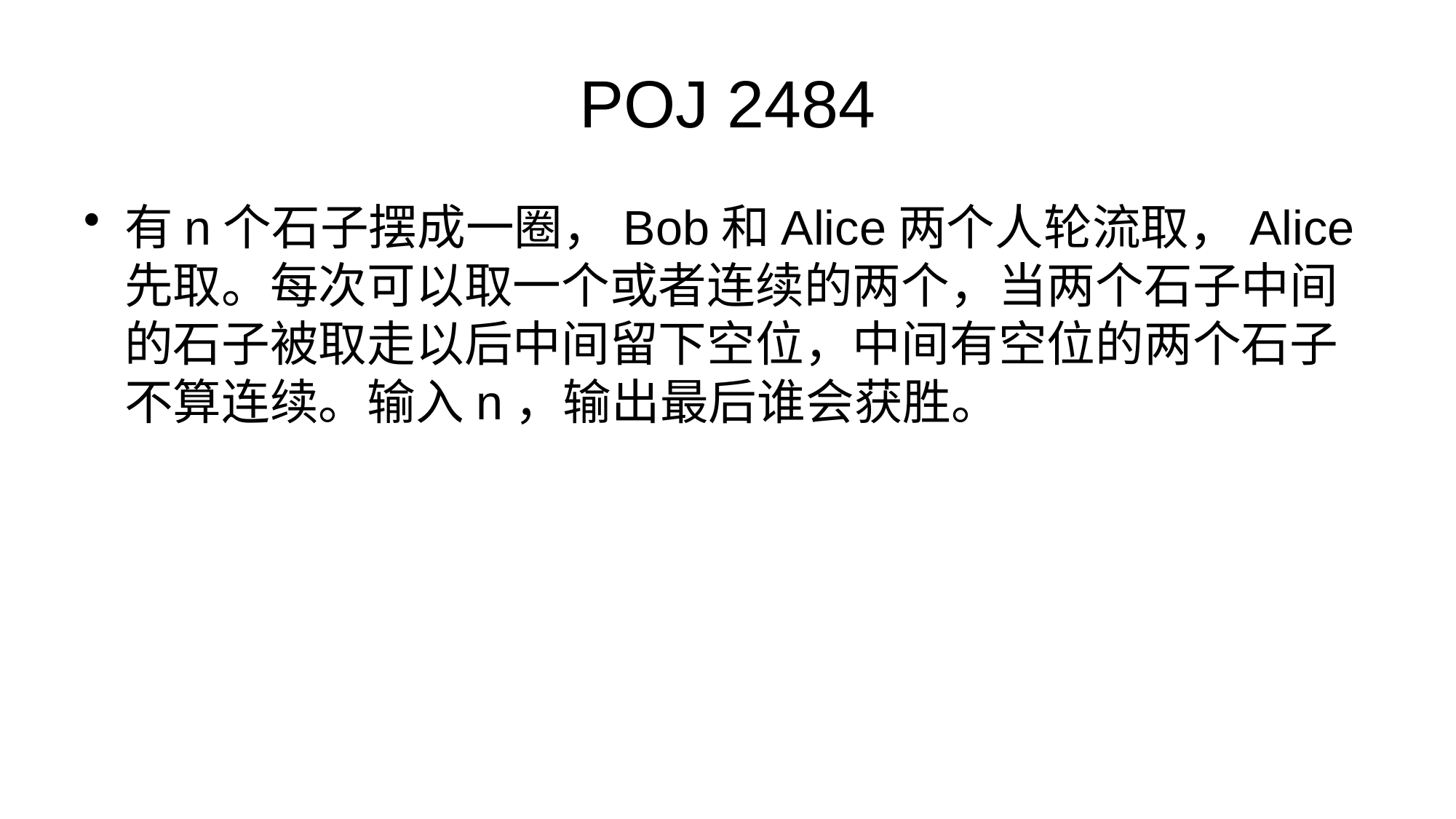

# POJ 2484
有n个石子摆成一圈，Bob和Alice两个人轮流取，Alice先取。每次可以取一个或者连续的两个，当两个石子中间的石子被取走以后中间留下空位，中间有空位的两个石子不算连续。输入n，输出最后谁会获胜。